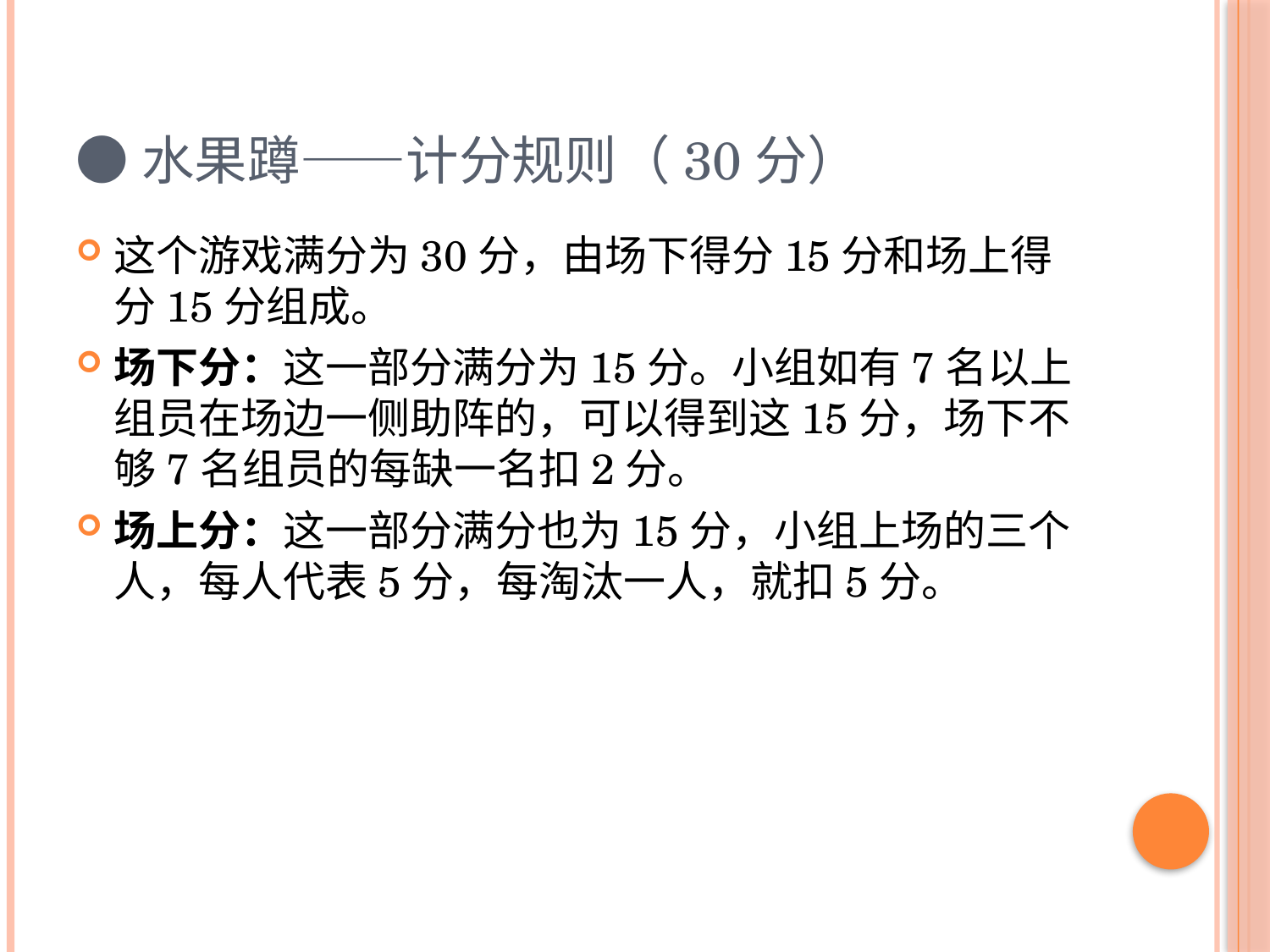

# ●水果蹲——计分规则（30分）
这个游戏满分为30分，由场下得分15分和场上得分15分组成。
场下分：这一部分满分为15分。小组如有7名以上组员在场边一侧助阵的，可以得到这15分，场下不够7名组员的每缺一名扣2分。
场上分：这一部分满分也为15分，小组上场的三个人，每人代表5分，每淘汰一人，就扣5分。